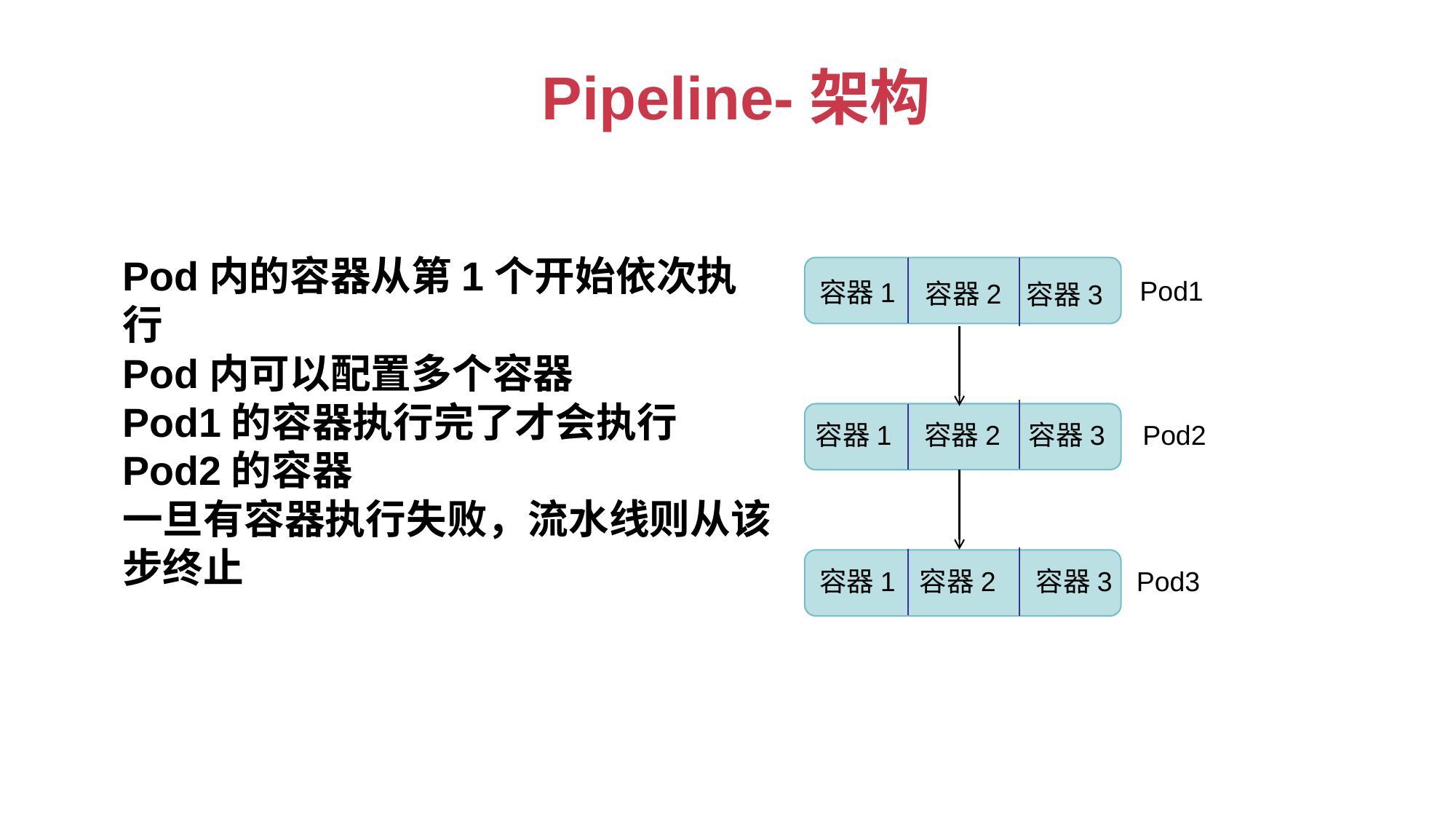

Pipeline-架构
Pod内的容器从第1个开始依次执行
Pod内可以配置多个容器
Pod1的容器执行完了才会执行Pod2的容器
一旦有容器执行失败，流水线则从该步终止

Pod1
容器1
容器2
容器3

容器2
容器1
容器3
Pod2

容器1
容器2
容器3
Pod3